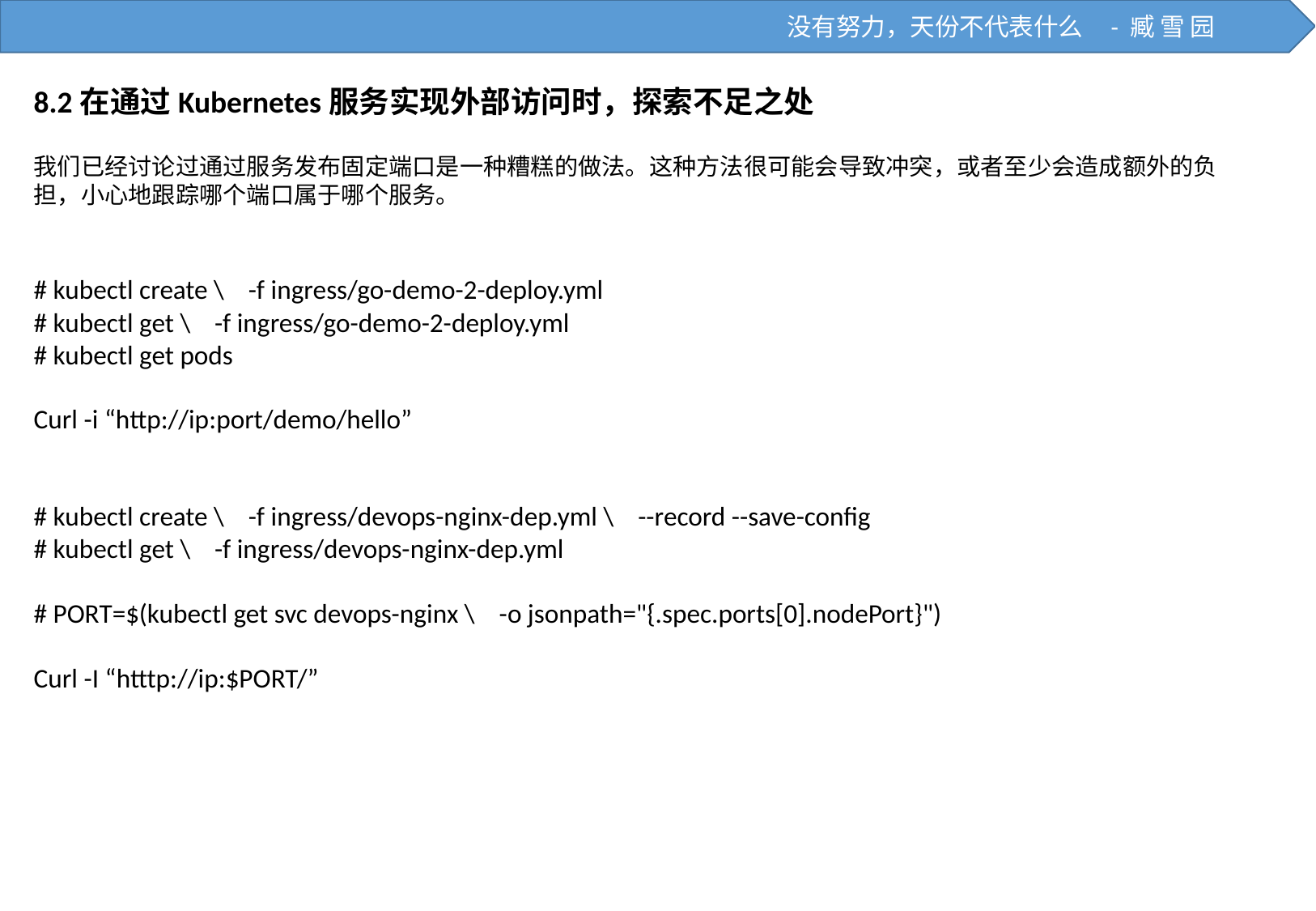

没有努力，天份不代表什么    - 臧 雪 园
8.2在通过Kubernetes服务实现外部访问时，探索不足之处

我们已经讨论过通过服务发布固定端口是一种糟糕的做法。这种方法很可能会导致冲突，或者至少会造成额外的负担，小心地跟踪哪个端口属于哪个服务。

# kubectl create \    -f ingress/go-demo-2-deploy.yml
# kubectl get \    -f ingress/go-demo-2-deploy.yml
# kubectl get pods

Curl -i “http://ip:port/demo/hello”

# kubectl create \    -f ingress/devops-nginx-dep.yml \    --record --save-config
# kubectl get \    -f ingress/devops-nginx-dep.yml

# PORT=$(kubectl get svc devops-nginx \    -o jsonpath="{.spec.ports[0].nodePort}")

Curl -I “htttp://ip:$PORT/”